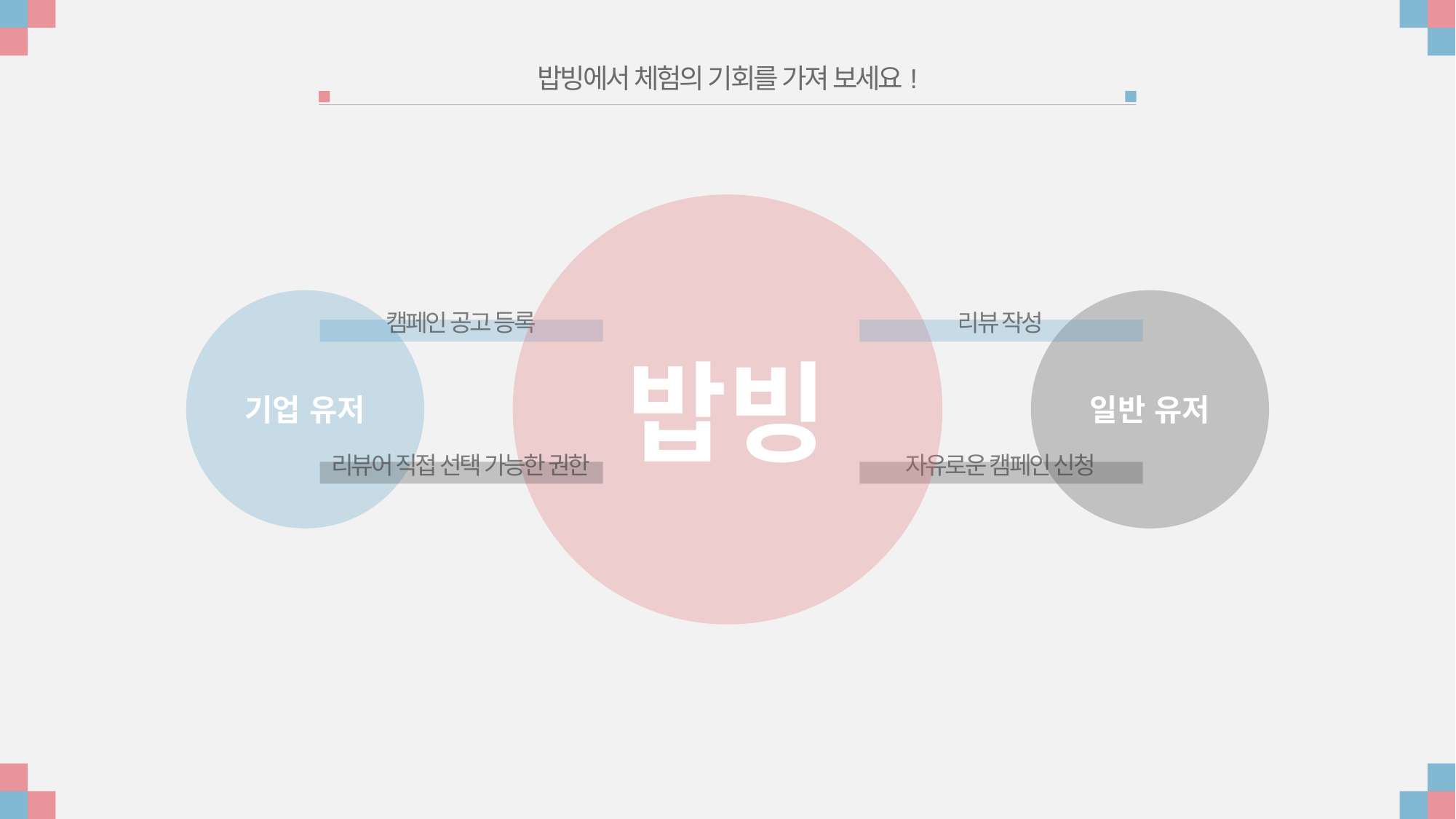

밥빙에서 체험의 기회를 가져 보세요!

밥빙
기업 유저
일반 유저
캠페인 공고 등록

리뷰 작성

리뷰어 직접 선택 가능한 권한

자유로운 캠페인 신청